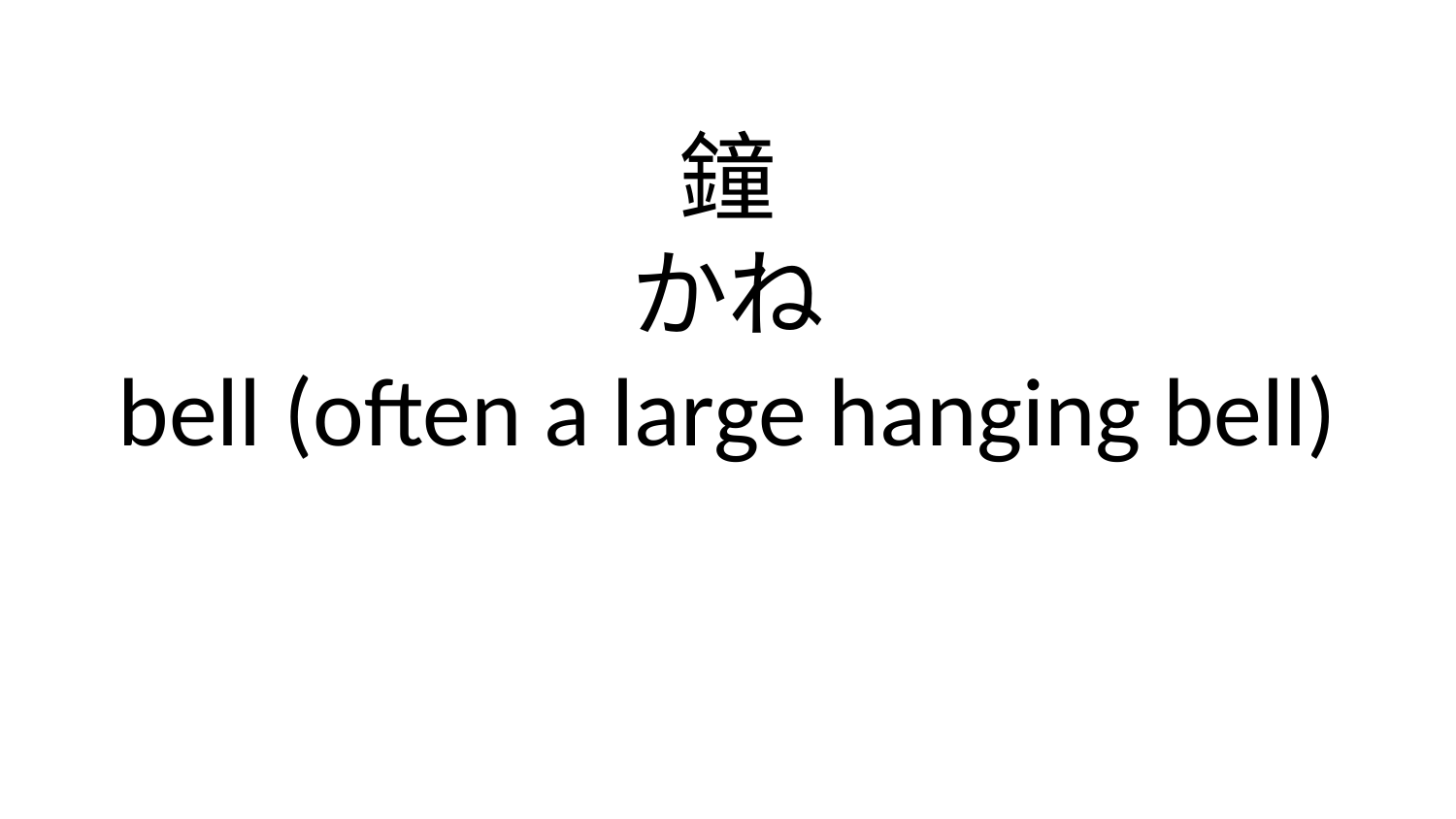

鐘
かね
bell (often a large hanging bell)